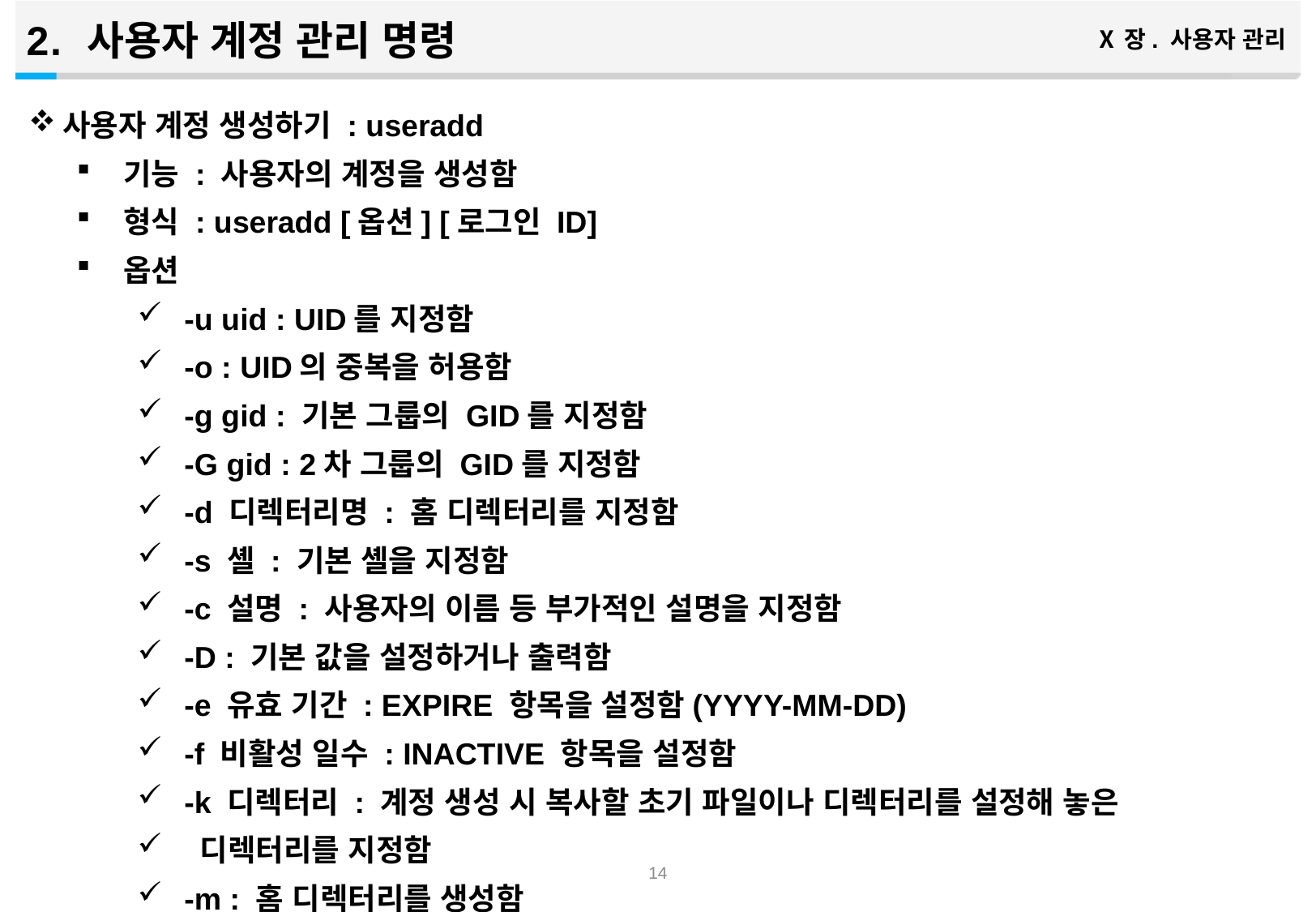

사용자 계정 관리 명령
Ⅹ장. 사용자 관리
사용자 계정 생성하기 : useradd
기능 : 사용자의 계정을 생성함
형식 : useradd [옵션] [로그인 ID]
옵션
-u uid : UID를 지정함
-o : UID의 중복을 허용함
-g gid : 기본 그룹의 GID를 지정함
-G gid : 2차 그룹의 GID를 지정함
-d 디렉터리명 : 홈 디렉터리를 지정함
-s 셸 : 기본 셸을 지정함
-c 설명 : 사용자의 이름 등 부가적인 설명을 지정함
-D : 기본 값을 설정하거나 출력함
-e 유효 기간 : EXPIRE 항목을 설정함(YYYY-MM-DD)
-f 비활성 일수 : INACTIVE 항목을 설정함
-k 디렉터리 : 계정 생성 시 복사할 초기 파일이나 디렉터리를 설정해 놓은
 디렉터리를 지정함
-m : 홈 디렉터리를 생성함
14